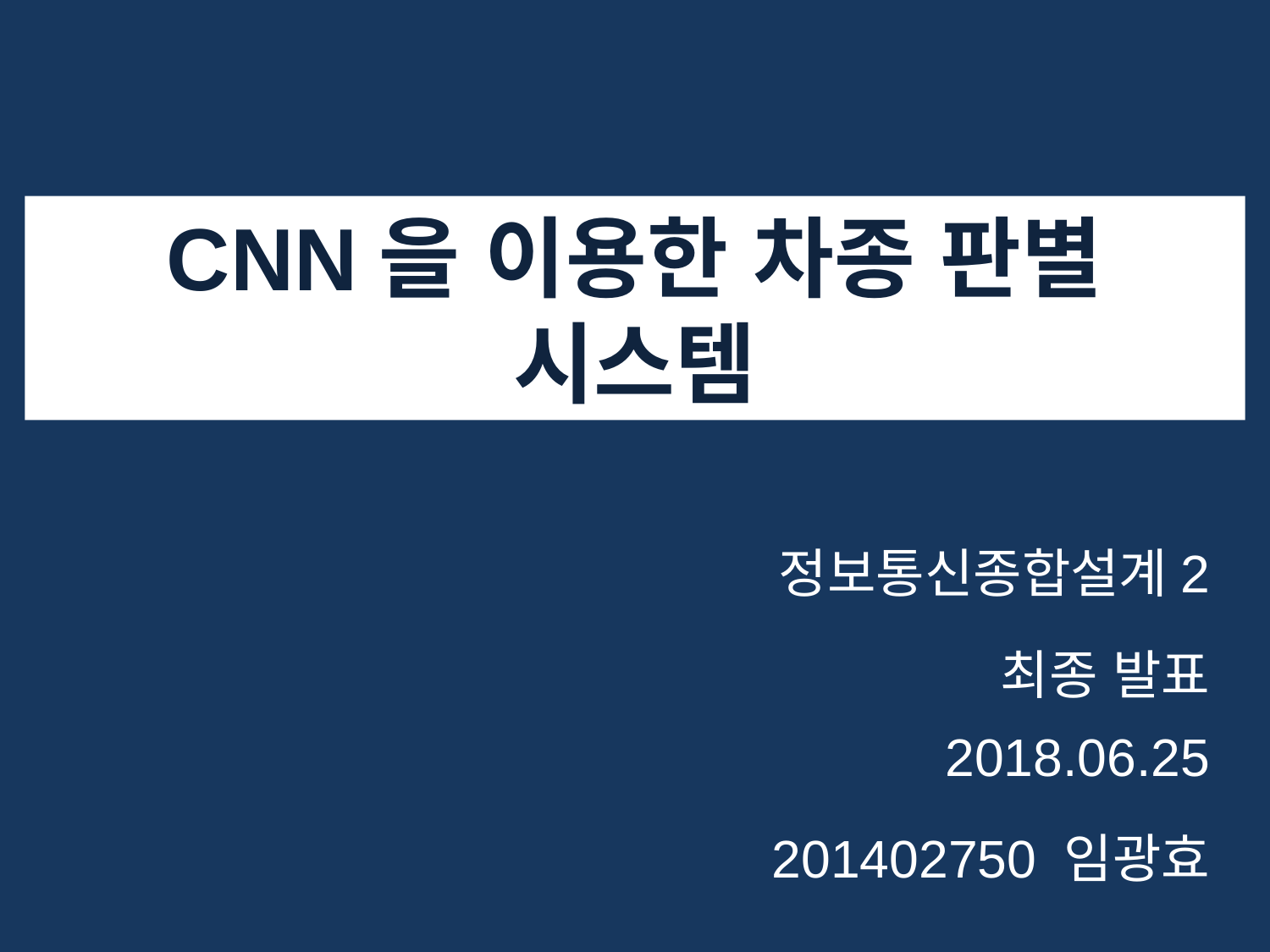

CNN을 이용한 차종 판별 시스템
정보통신종합설계2
최종 발표
2018.06.25
201402750 임광효